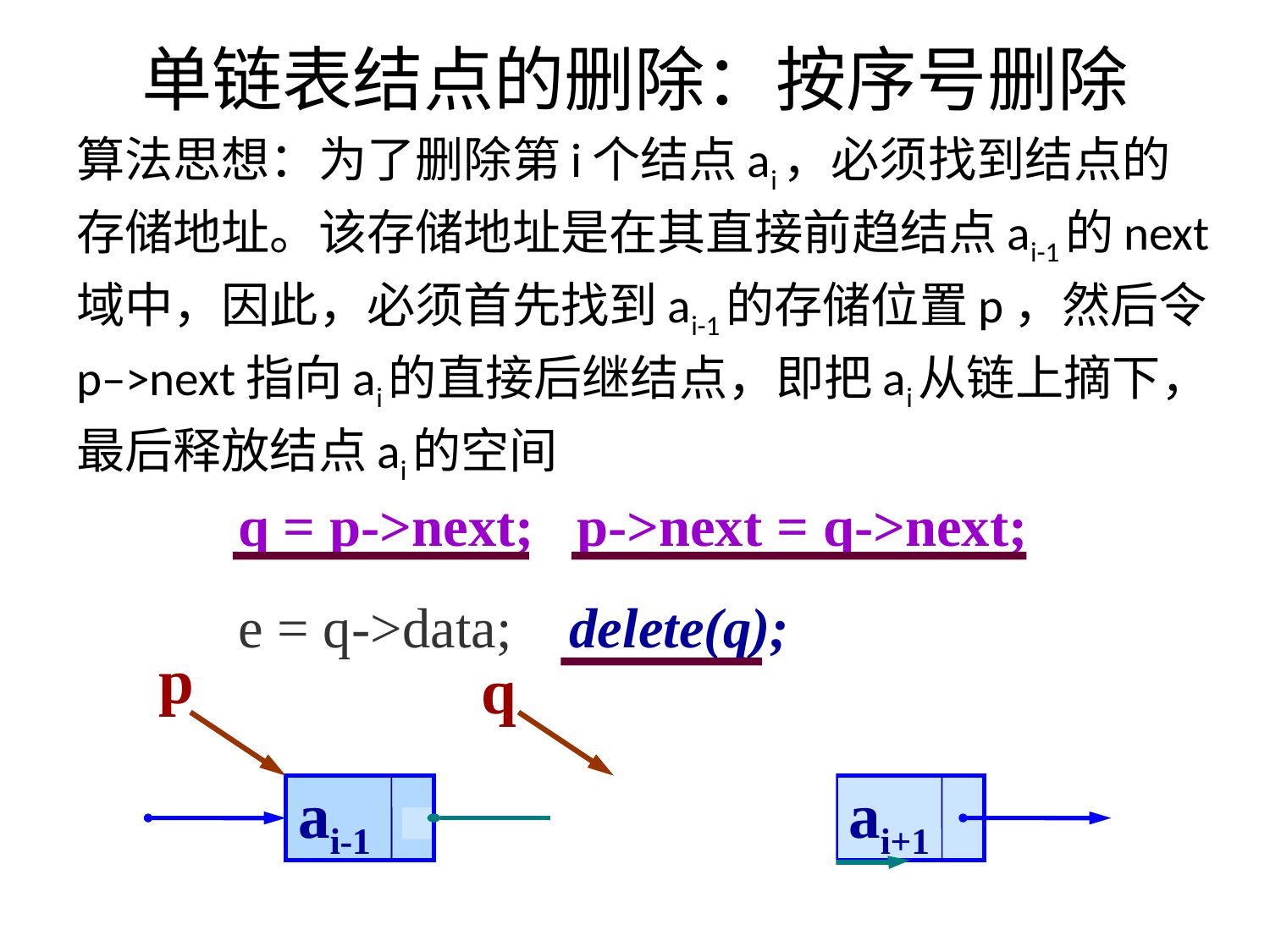

# 单链表结点的删除：按序号删除
算法思想：为了删除第i个结点ai，必须找到结点的存储地址。该存储地址是在其直接前趋结点ai-1的next域中，因此，必须首先找到ai-1的存储位置p，然后令p–>next指向ai的直接后继结点，即把ai从链上摘下，最后释放结点ai的空间
q = p->next;   p->next = q->next;
e = q->data;    delete(q);

p
q

ai-1

ai-1

ai

ai+1